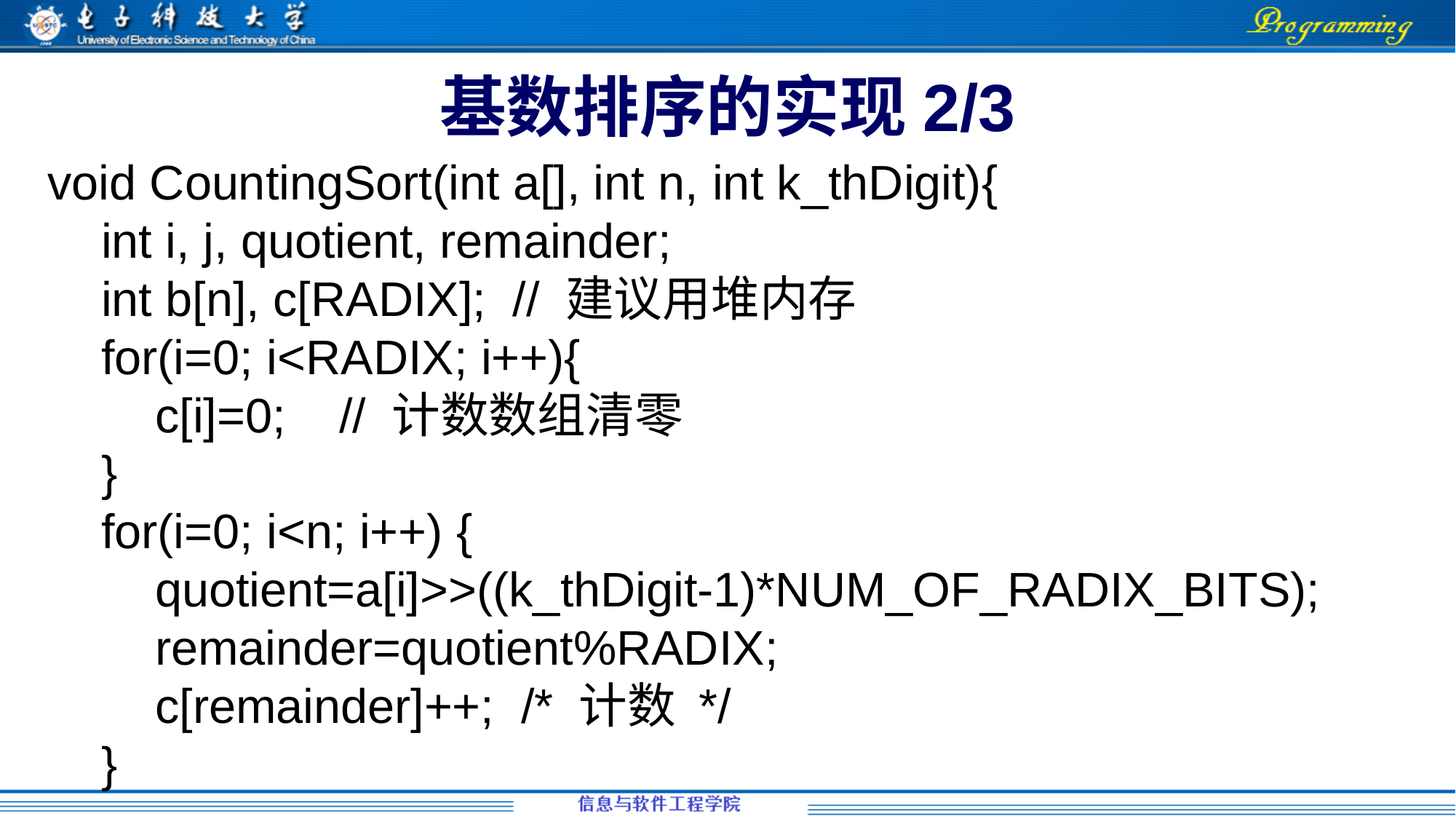

# 基数排序的实现2/3
void CountingSort(int a[], int n, int k_thDigit){
    int i, j, quotient, remainder;
    int b[n], c[RADIX];  // 建议用堆内存
    for(i=0; i<RADIX; i++){
        c[i]=0;    // 计数数组清零
    }
    for(i=0; i<n; i++) {
        quotient=a[i]>>((k_thDigit-1)*NUM_OF_RADIX_BITS);
        remainder=quotient%RADIX;
        c[remainder]++;  /* 计数 */
    }